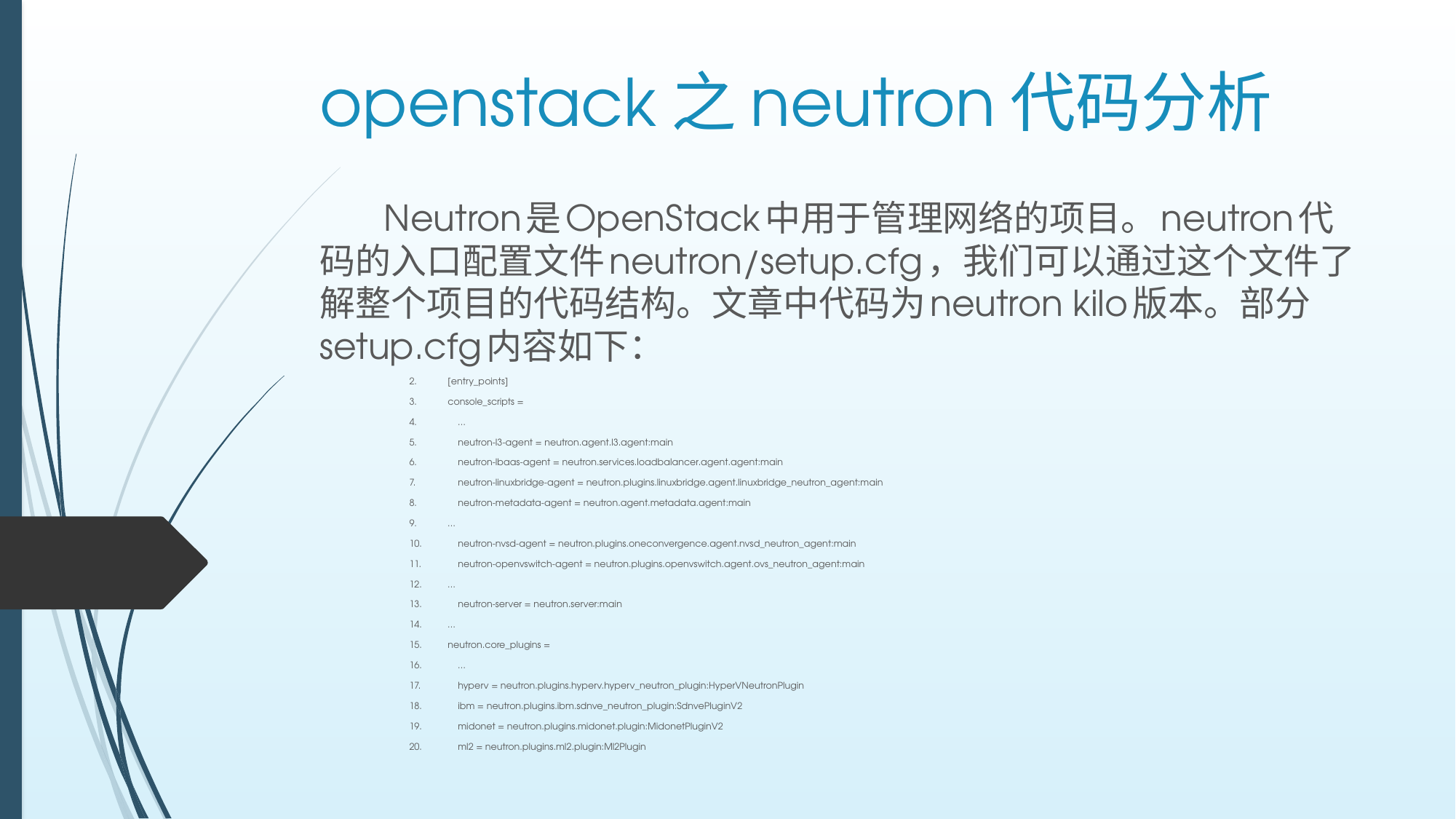

# openstack之neutron代码分析
Neutron是OpenStack中用于管理网络的项目。neutron代码的入口配置文件neutron/setup.cfg，我们可以通过这个文件了解整个项目的代码结构。文章中代码为neutron kilo版本。部分setup.cfg内容如下：
2.	[entry_points]
3.	console_scripts =
4.	    …
5.	    neutron-l3-agent = neutron.agent.l3.agent:main
6.	    neutron-lbaas-agent = neutron.services.loadbalancer.agent.agent:main
7.	    neutron-linuxbridge-agent = neutron.plugins.linuxbridge.agent.linuxbridge_neutron_agent:main
8.	    neutron-metadata-agent = neutron.agent.metadata.agent:main
9.	…
10.	    neutron-nvsd-agent = neutron.plugins.oneconvergence.agent.nvsd_neutron_agent:main
11.	    neutron-openvswitch-agent = neutron.plugins.openvswitch.agent.ovs_neutron_agent:main
12.	…
13.	    neutron-server = neutron.server:main
14.	…
15.	neutron.core_plugins =
16.	    …
17.	    hyperv = neutron.plugins.hyperv.hyperv_neutron_plugin:HyperVNeutronPlugin
18.	    ibm = neutron.plugins.ibm.sdnve_neutron_plugin:SdnvePluginV2
19.	    midonet = neutron.plugins.midonet.plugin:MidonetPluginV2
20.	    ml2 = neutron.plugins.ml2.plugin:Ml2Plugin